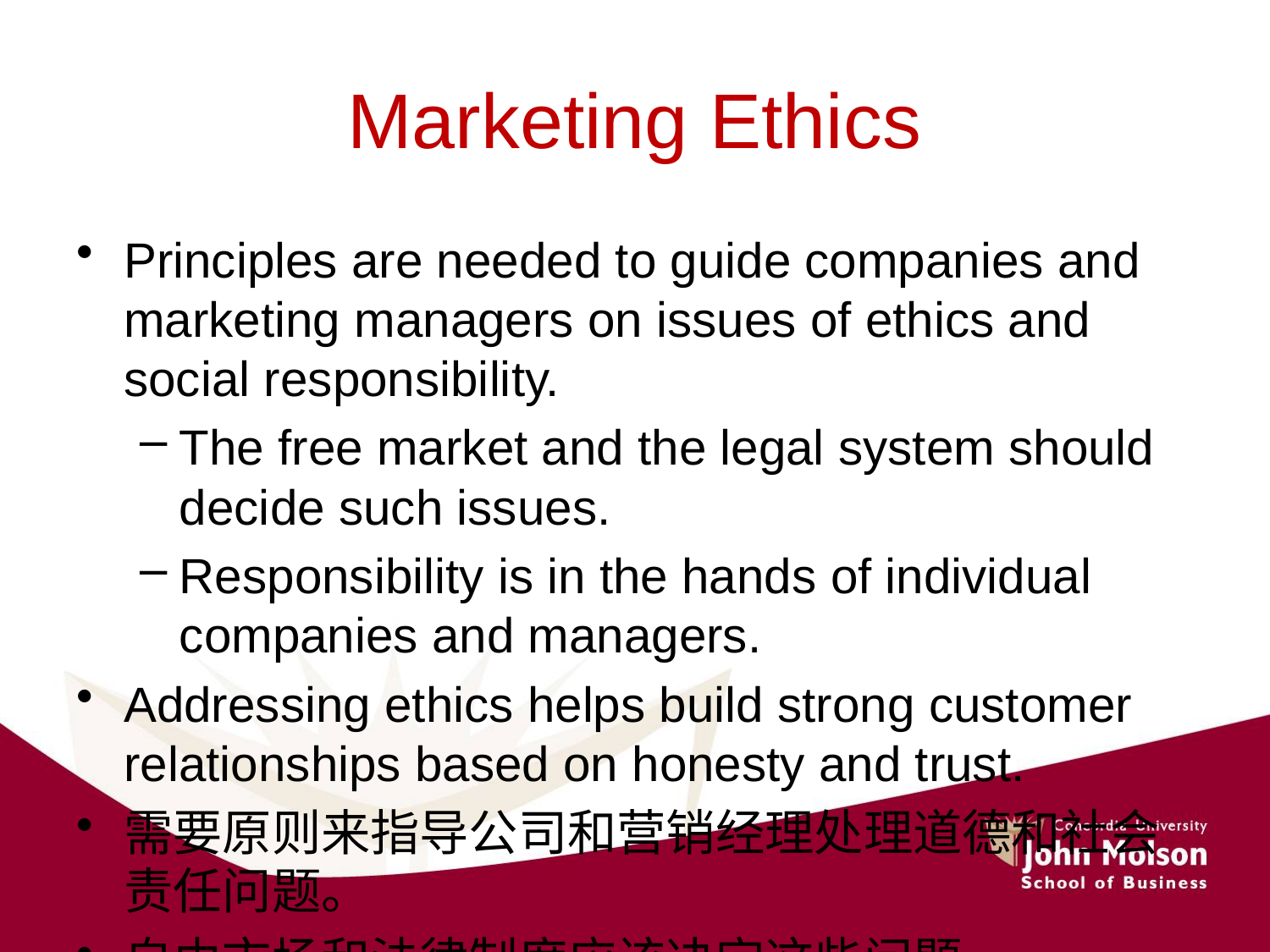

# Marketing Ethics
Principles are needed to guide companies and marketing managers on issues of ethics and social responsibility.
The free market and the legal system should decide such issues.
Responsibility is in the hands of individual companies and managers.
Addressing ethics helps build strong customer relationships based on honesty and trust.
需要原则来指导公司和营销经理处理道德和社会责任问题。
自由市场和法律制度应该决定这些问题。
责任在个别公司和管理者手中。
解决道德问题有助于在诚实和信任的基础上建立牢固的客户关系。